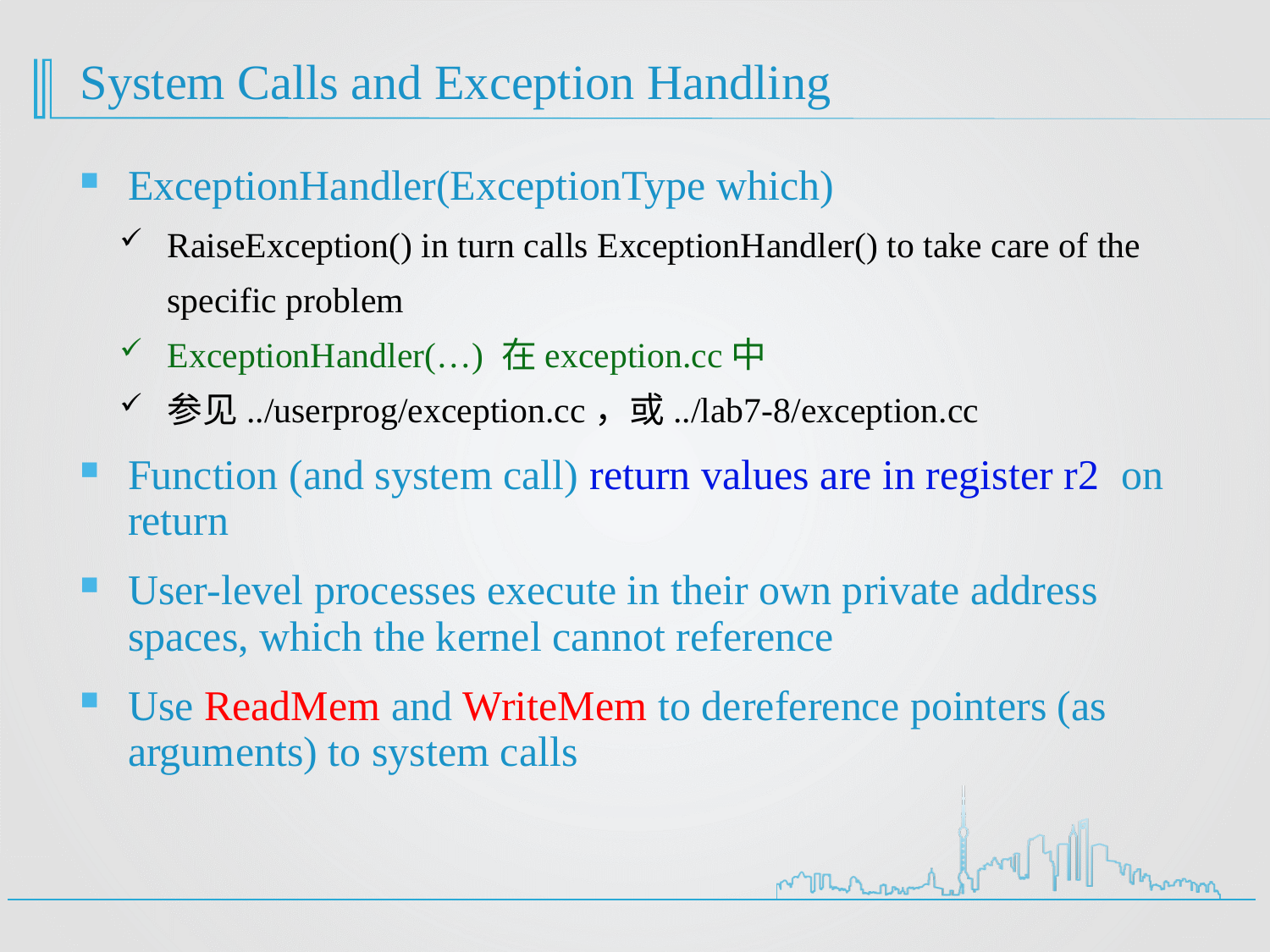

# System Calls and Exception Handling
ExceptionHandler(ExceptionType which)
RaiseException() in turn calls ExceptionHandler() to take care of the specific problem
ExceptionHandler(…) 在exception.cc中
参见../userprog/exception.cc，或../lab7-8/exception.cc
Function (and system call) return values are in register r2  on return
User-level processes execute in their own private address spaces, which the kernel cannot reference
Use ReadMem and WriteMem to dereference pointers (as arguments) to system calls